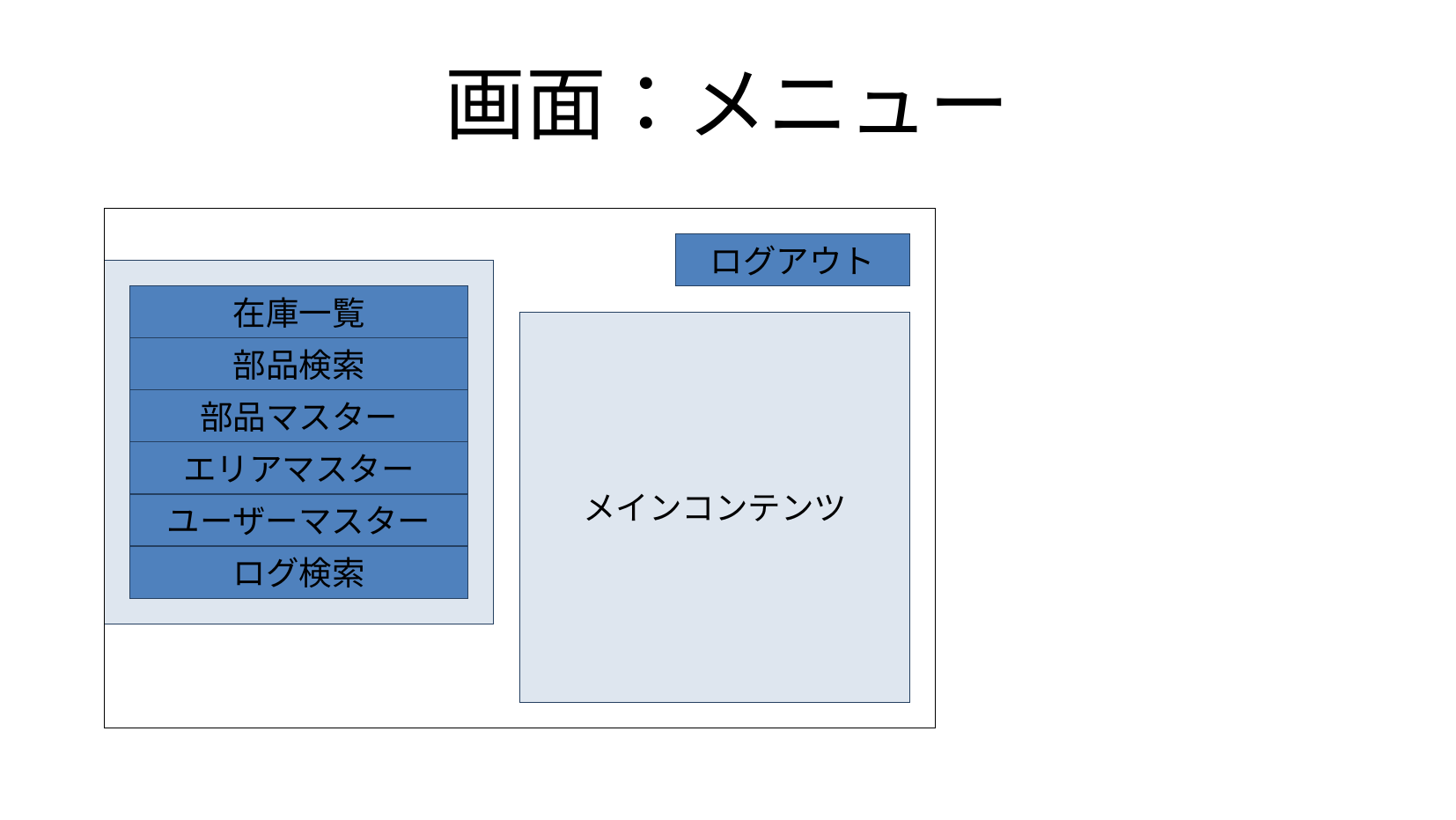

# 画面：メニュー

ログアウト

在庫一覧
メインコンテンツ
部品検索
部品マスター
エリアマスター
ユーザーマスター
ログ検索